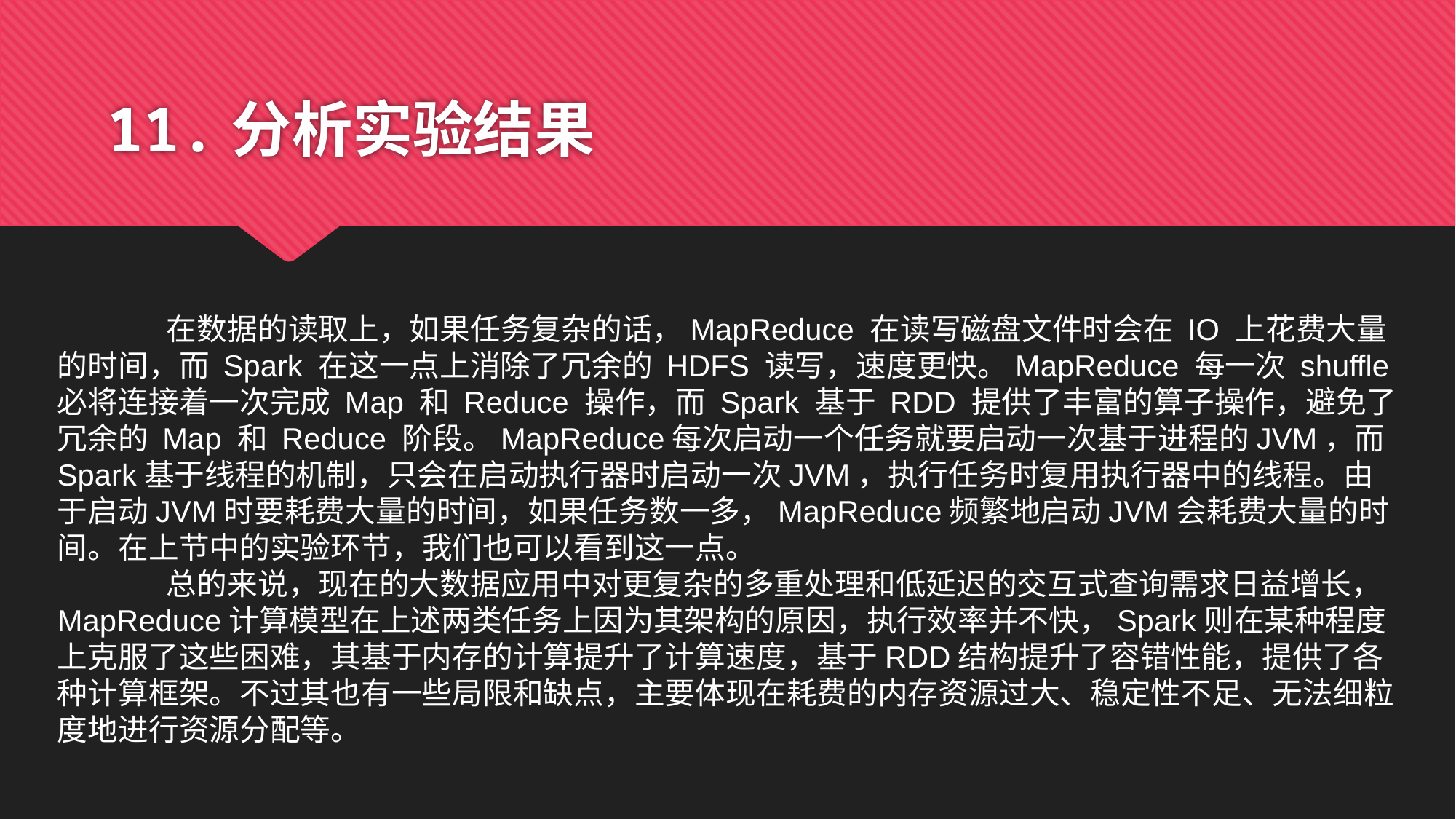

# 11.分析实验结果
	在数据的读取上，如果任务复杂的话，MapReduce 在读写磁盘文件时会在 IO 上花费大量的时间，而 Spark 在这一点上消除了冗余的 HDFS 读写，速度更快。MapReduce 每一次 shuffle 必将连接着一次完成 Map 和 Reduce 操作，而 Spark 基于 RDD 提供了丰富的算子操作，避免了冗余的 Map 和 Reduce 阶段。MapReduce每次启动一个任务就要启动一次基于进程的JVM，而Spark基于线程的机制，只会在启动执行器时启动一次JVM，执行任务时复用执行器中的线程。由于启动JVM时要耗费大量的时间，如果任务数一多，MapReduce频繁地启动JVM会耗费大量的时间。在上节中的实验环节，我们也可以看到这一点。
	总的来说，现在的大数据应用中对更复杂的多重处理和低延迟的交互式查询需求日益增长，MapReduce计算模型在上述两类任务上因为其架构的原因，执行效率并不快，Spark则在某种程度上克服了这些困难，其基于内存的计算提升了计算速度，基于RDD结构提升了容错性能，提供了各种计算框架。不过其也有一些局限和缺点，主要体现在耗费的内存资源过大、稳定性不足、无法细粒度地进行资源分配等。